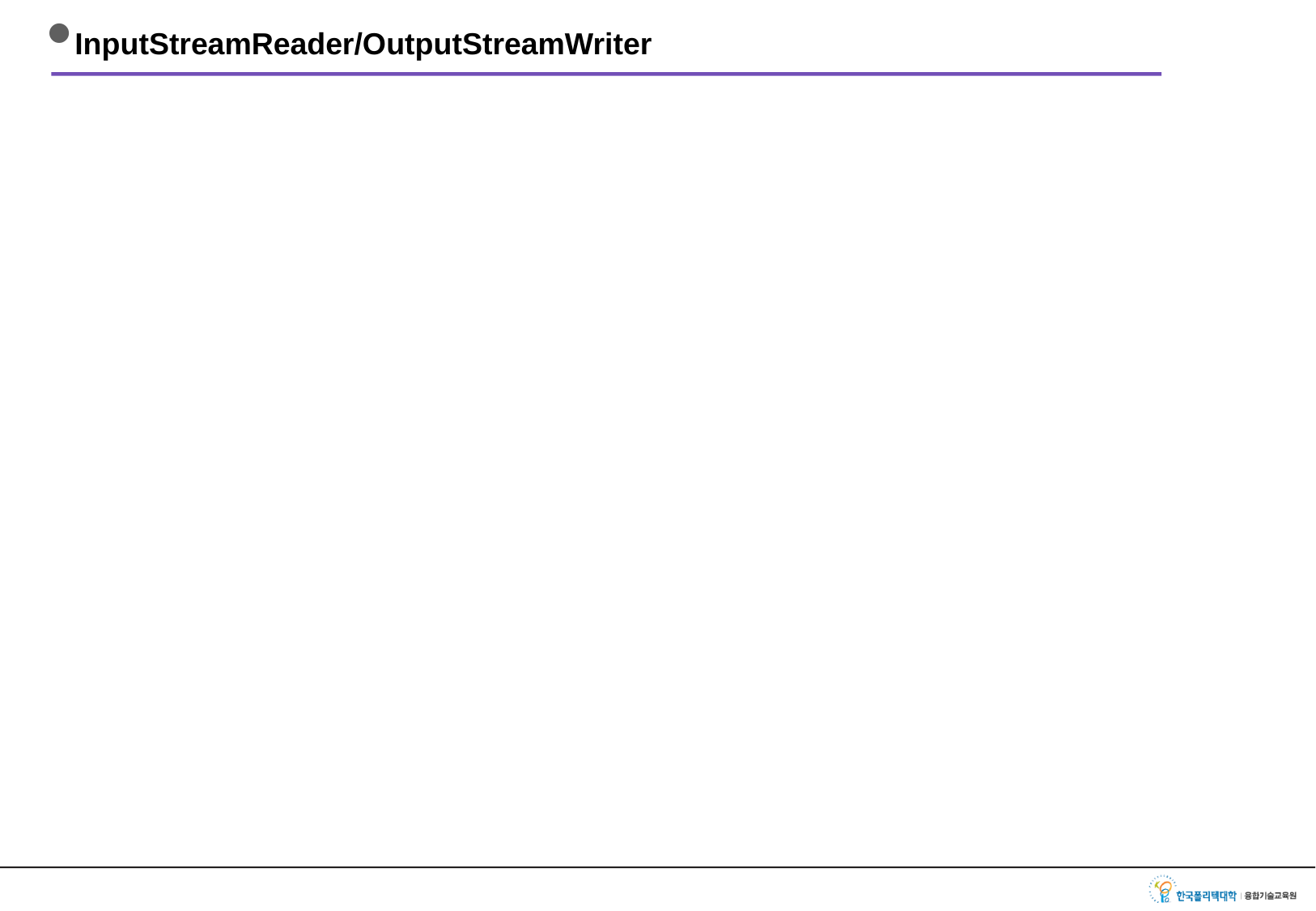

# InputStreamReader/OutputStreamWriter
110v 를 220v로 변환해 주는 Adapter역할을 하는 클래스
InputStreamReader
Reader 계열의 클래스이지만 생성시에 InputStream을 받아서 변환하는 역할
OutputStreamWriter
Writer 계열의 클래스이지만 생성시에 OutputStream을 받아서 변환하는 역할